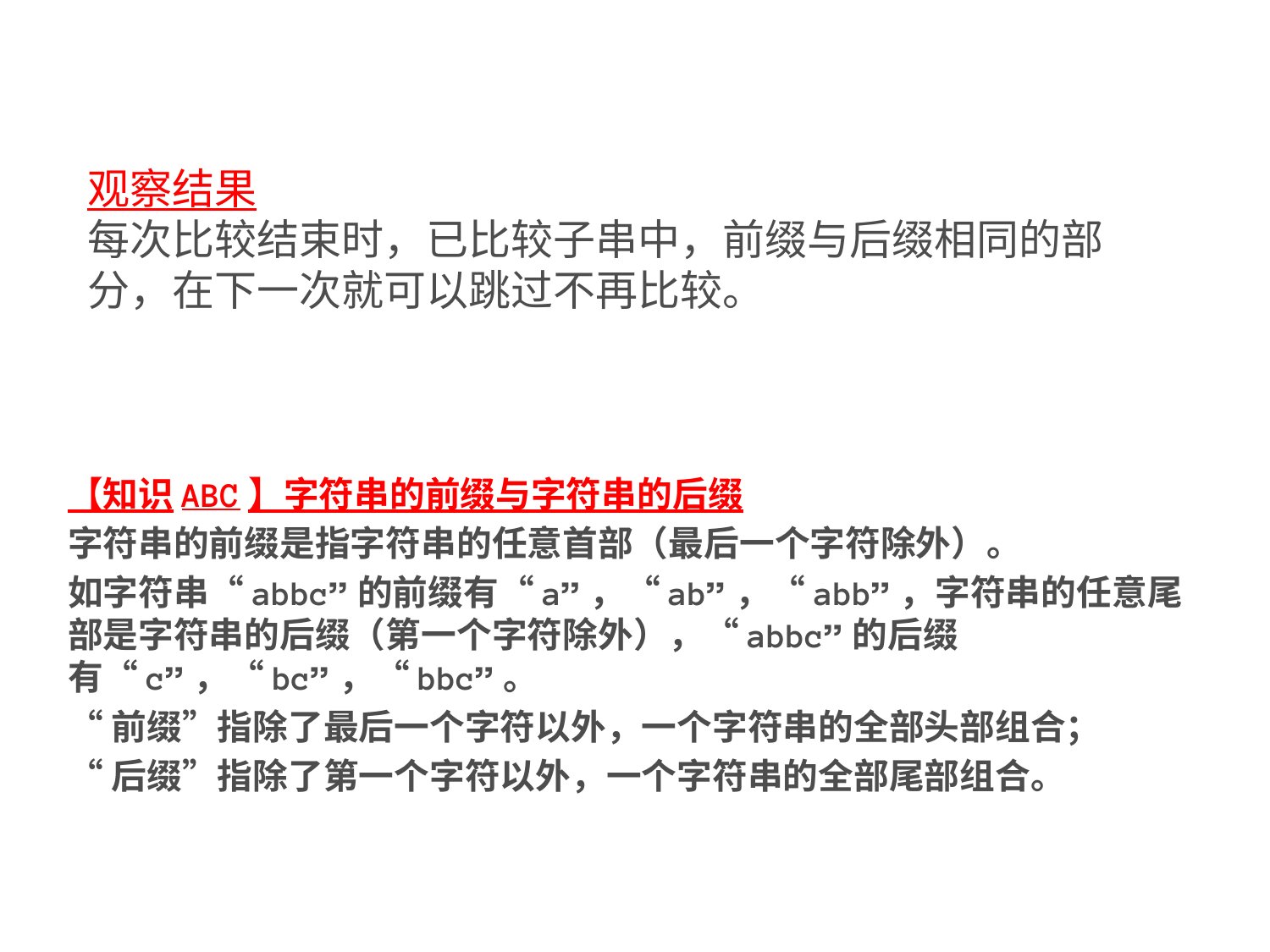

观察结果
每次比较结束时，已比较子串中，前缀与后缀相同的部分，在下一次就可以跳过不再比较。

【知识ABC】字符串的前缀与字符串的后缀
字符串的前缀是指字符串的任意首部（最后一个字符除外）。
如字符串“abbc”的前缀有“a”，“ab”，“abb”，字符串的任意尾部是字符串的后缀（第一个字符除外），“abbc”的后缀有“c”，“bc”，“bbc”。
“前缀”指除了最后一个字符以外，一个字符串的全部头部组合；
“后缀”指除了第一个字符以外，一个字符串的全部尾部组合。

101